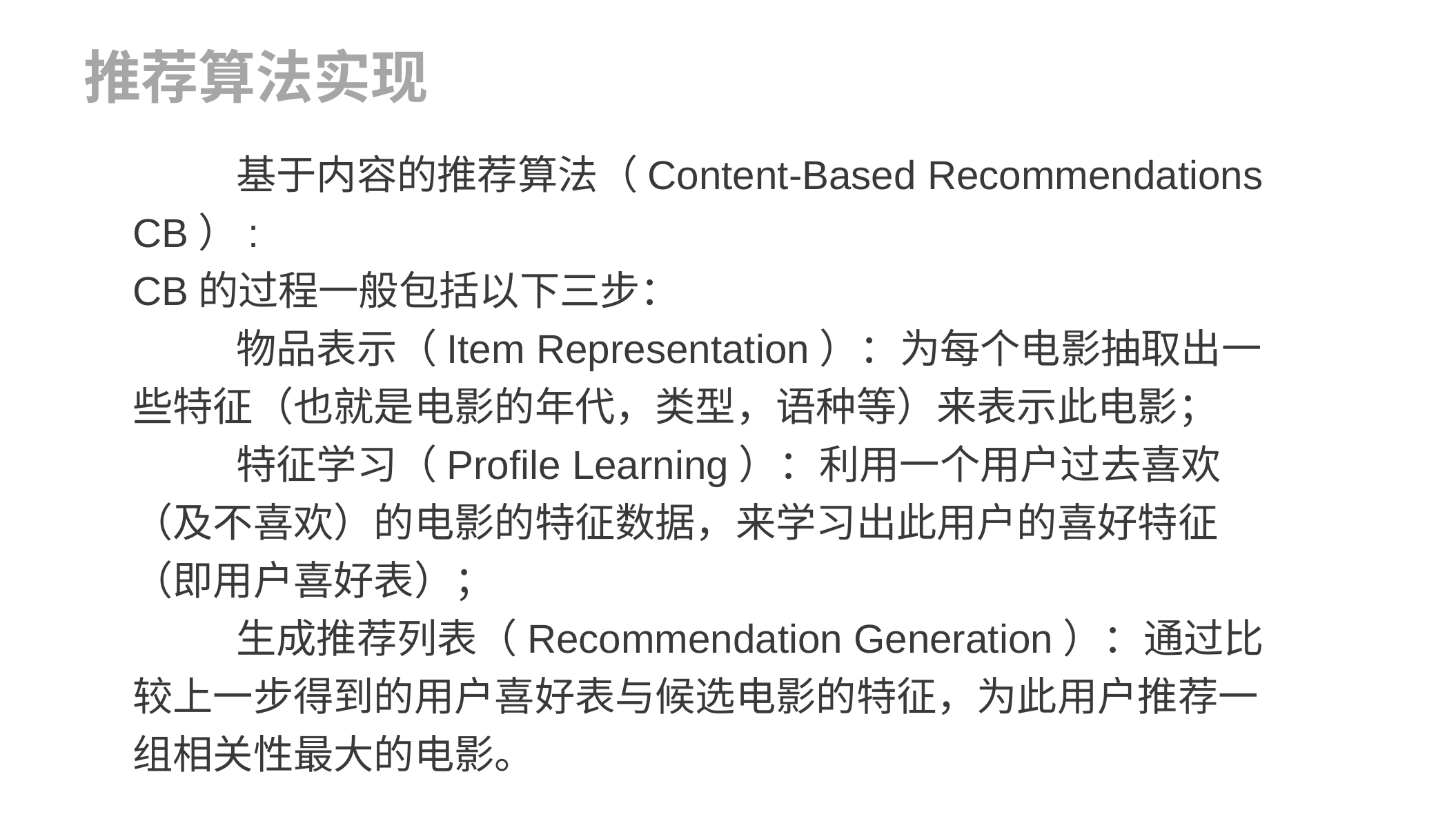

推荐算法实现
	基于内容的推荐算法（Content-Based Recommendations CB）:
CB的过程一般包括以下三步：
	物品表示（Item Representation）：为每个电影抽取出一些特征（也就是电影的年代，类型，语种等）来表示此电影；
	特征学习（Profile Learning）：利用一个用户过去喜欢（及不喜欢）的电影的特征数据，来学习出此用户的喜好特征（即用户喜好表）；
	生成推荐列表（Recommendation Generation）：通过比较上一步得到的用户喜好表与候选电影的特征，为此用户推荐一组相关性最大的电影。